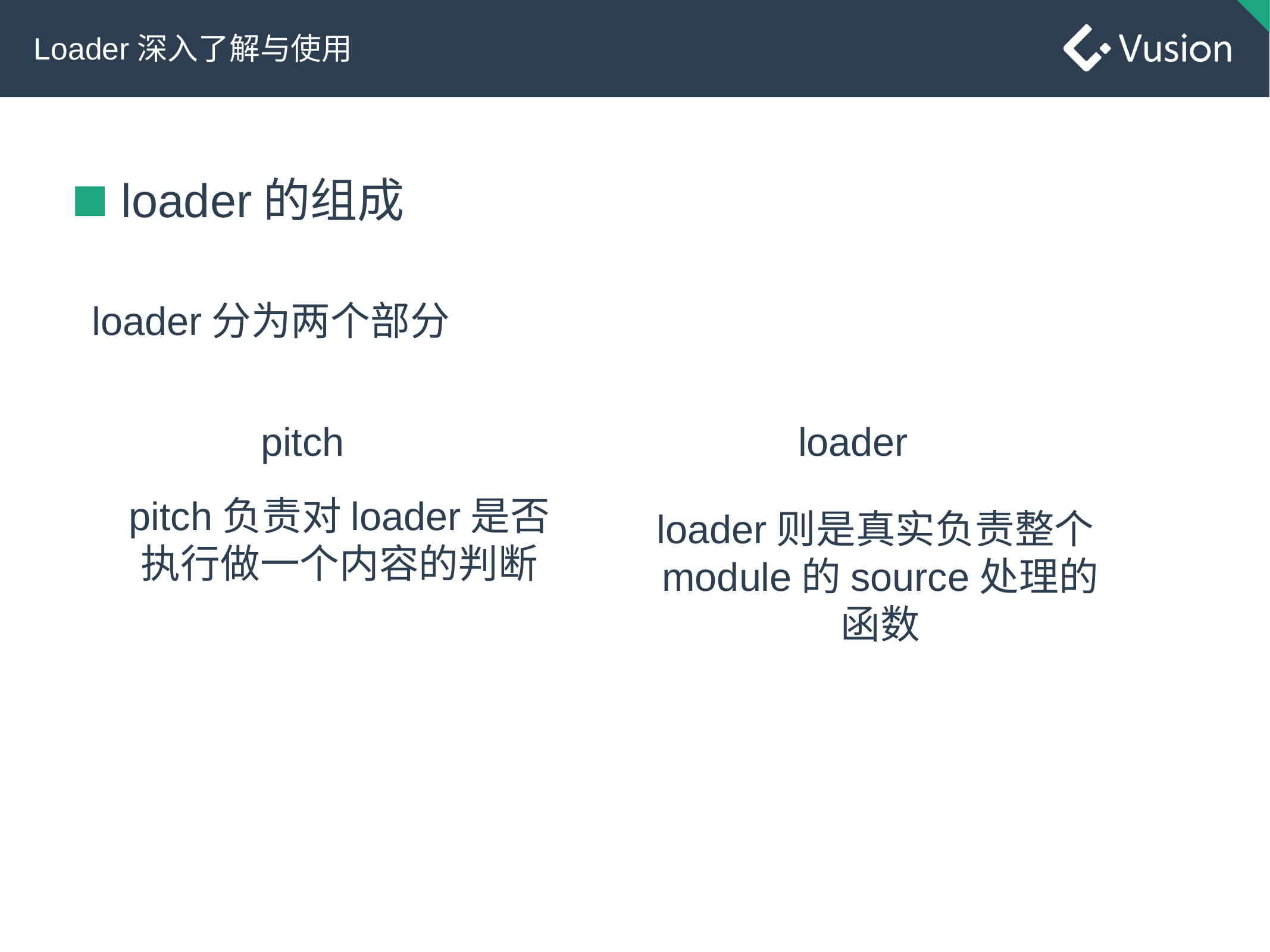

# Loader深入了解与使用
loader的组成
loader分为两个部分
pitch
loader
pitch负责对loader是否执行做一个内容的判断
loader则是真实负责整个module的source处理的函数